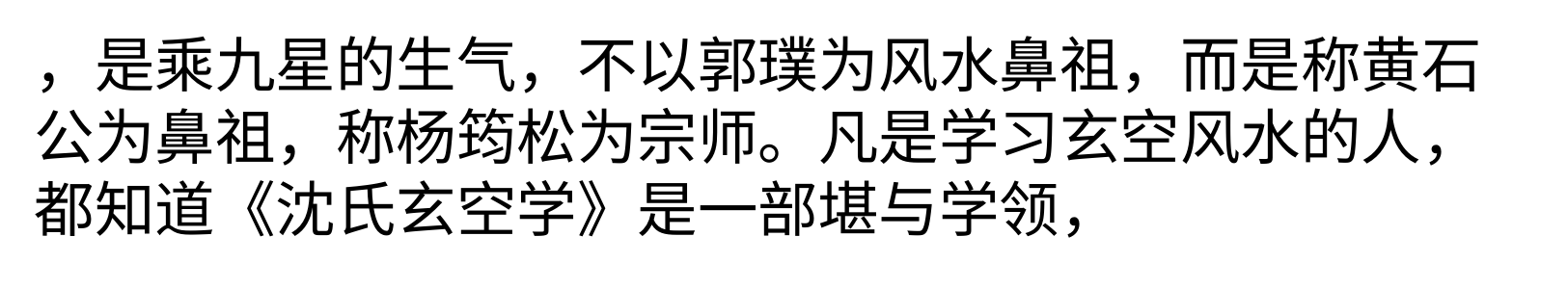

，是乘九星的生气，不以郭璞为风水鼻祖，而是称黄石公为鼻祖，称杨筠松为宗师。凡是学习玄空风水的人，都知道《沈氏玄空学》是一部堪与学领，